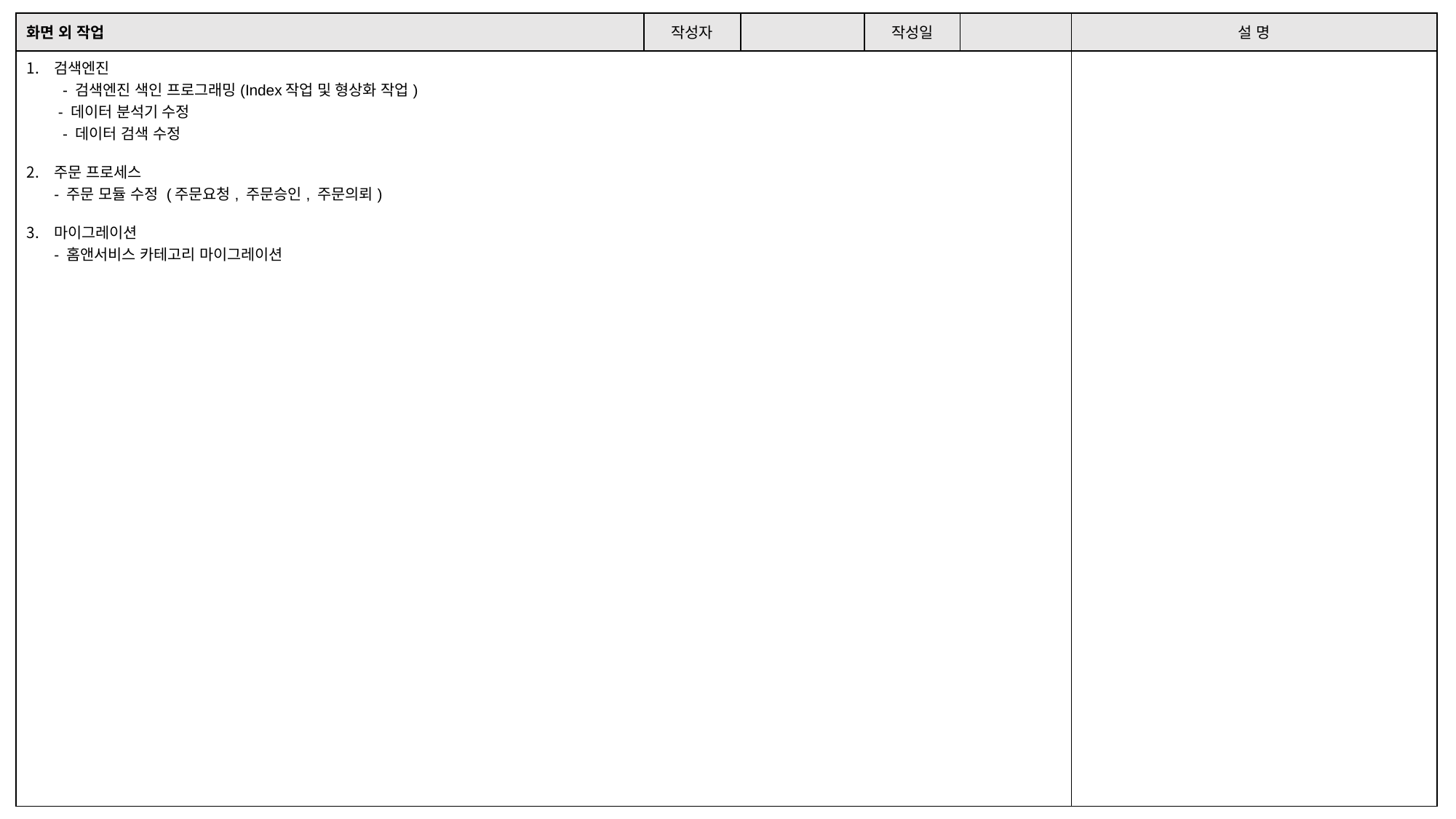

| 화면 외 작업 | 작성자 |  | 작성일 |  | 설 명 |
| --- | --- | --- | --- | --- | --- |
| 검색엔진 - 검색엔진 색인 프로그래밍(Index작업 및 형상화 작업) - 데이터 분석기 수정 - 데이터 검색 수정 주문 프로세스 - 주문 모듈 수정 (주문요청, 주문승인, 주문의뢰) 마이그레이션 - 홈앤서비스 카테고리 마이그레이션 |  |  |  |  |  |